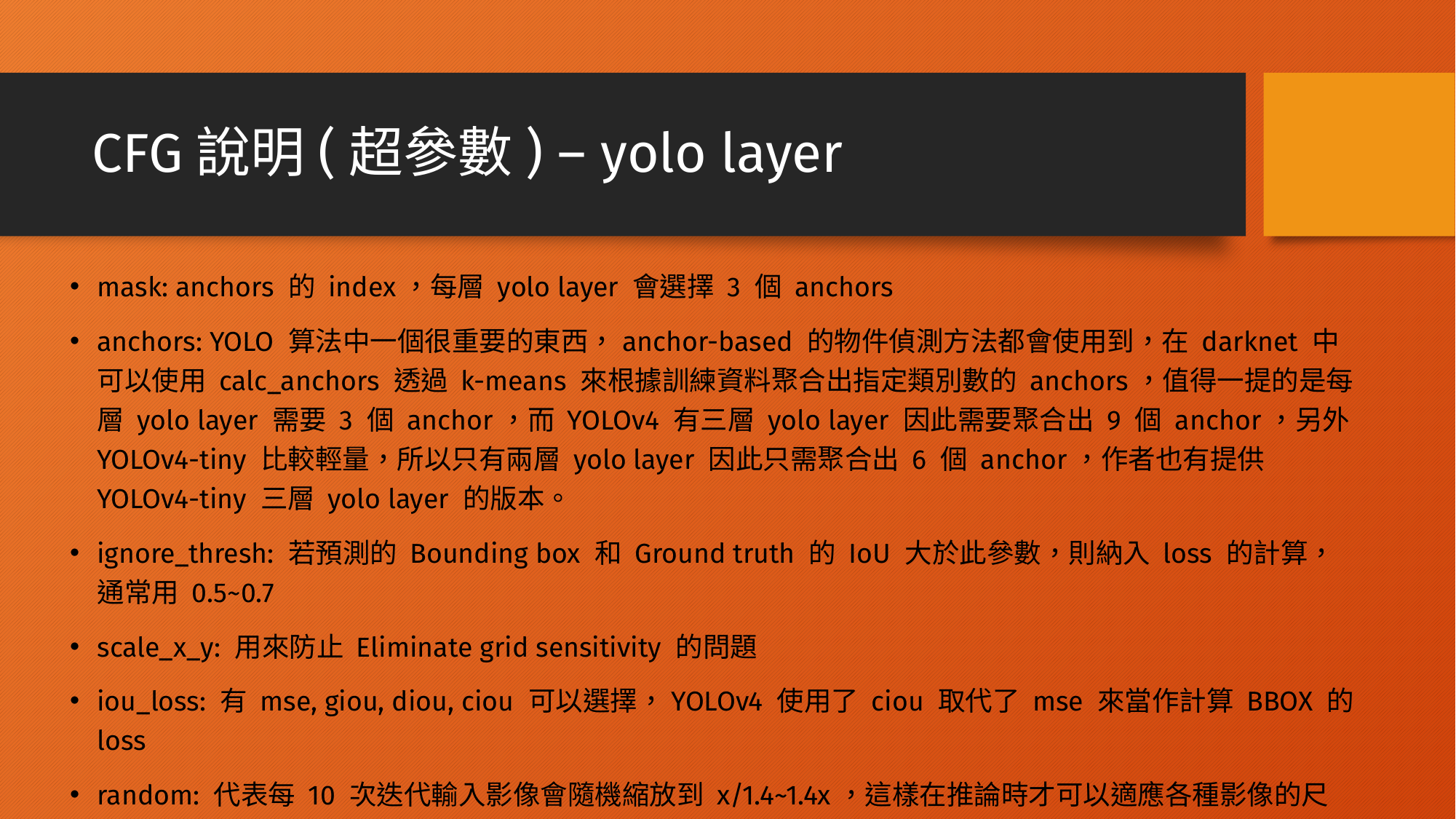

# CFG說明(超參數) – yolo layer
mask: anchors 的 index，每層 yolo layer 會選擇 3 個 anchors
anchors: YOLO 算法中一個很重要的東西，anchor-based 的物件偵測方法都會使用到，在 darknet 中可以使用 calc_anchors 透過 k-means 來根據訓練資料聚合出指定類別數的 anchors，值得一提的是每層 yolo layer 需要 3 個 anchor，而 YOLOv4 有三層 yolo layer 因此需要聚合出 9 個 anchor，另外 YOLOv4-tiny 比較輕量，所以只有兩層 yolo layer 因此只需聚合出 6 個 anchor，作者也有提供 YOLOv4-tiny 三層 yolo layer 的版本。
ignore_thresh: 若預測的 Bounding box 和 Ground truth 的 IoU 大於此參數，則納入 loss 的計算，通常用 0.5~0.7
scale_x_y: 用來防止 Eliminate grid sensitivity 的問題
iou_loss: 有 mse, giou, diou, ciou 可以選擇，YOLOv4 使用了 ciou 取代了 mse 來當作計算 BBOX 的 loss
random: 代表每 10 次迭代輸入影像會隨機縮放到 x/1.4~1.4x，這樣在推論時才可以適應各種影像的尺寸。